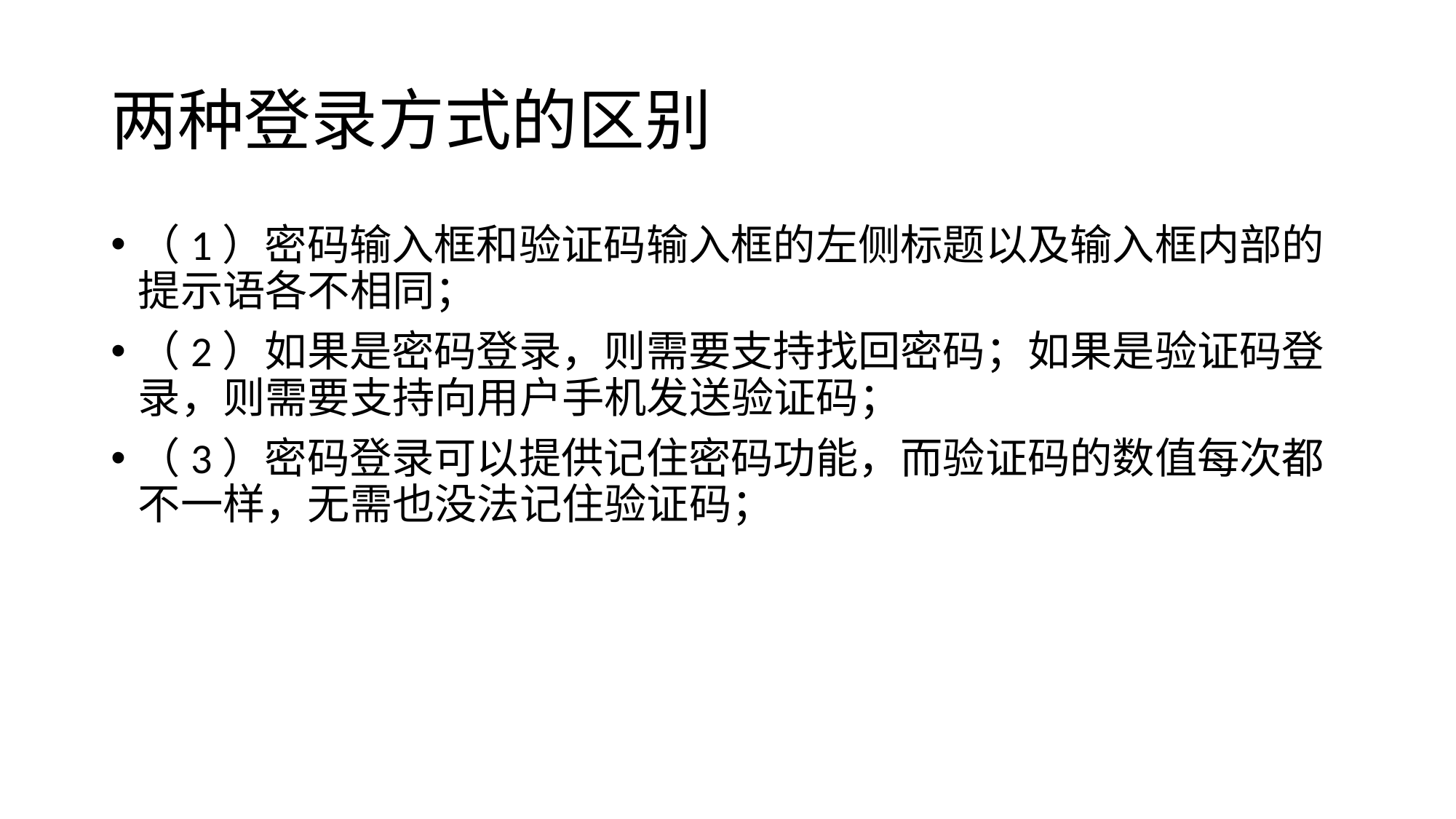

# 两种登录方式的区别
（1）密码输入框和验证码输入框的左侧标题以及输入框内部的提示语各不相同；
（2）如果是密码登录，则需要支持找回密码；如果是验证码登录，则需要支持向用户手机发送验证码；
（3）密码登录可以提供记住密码功能，而验证码的数值每次都不一样，无需也没法记住验证码；